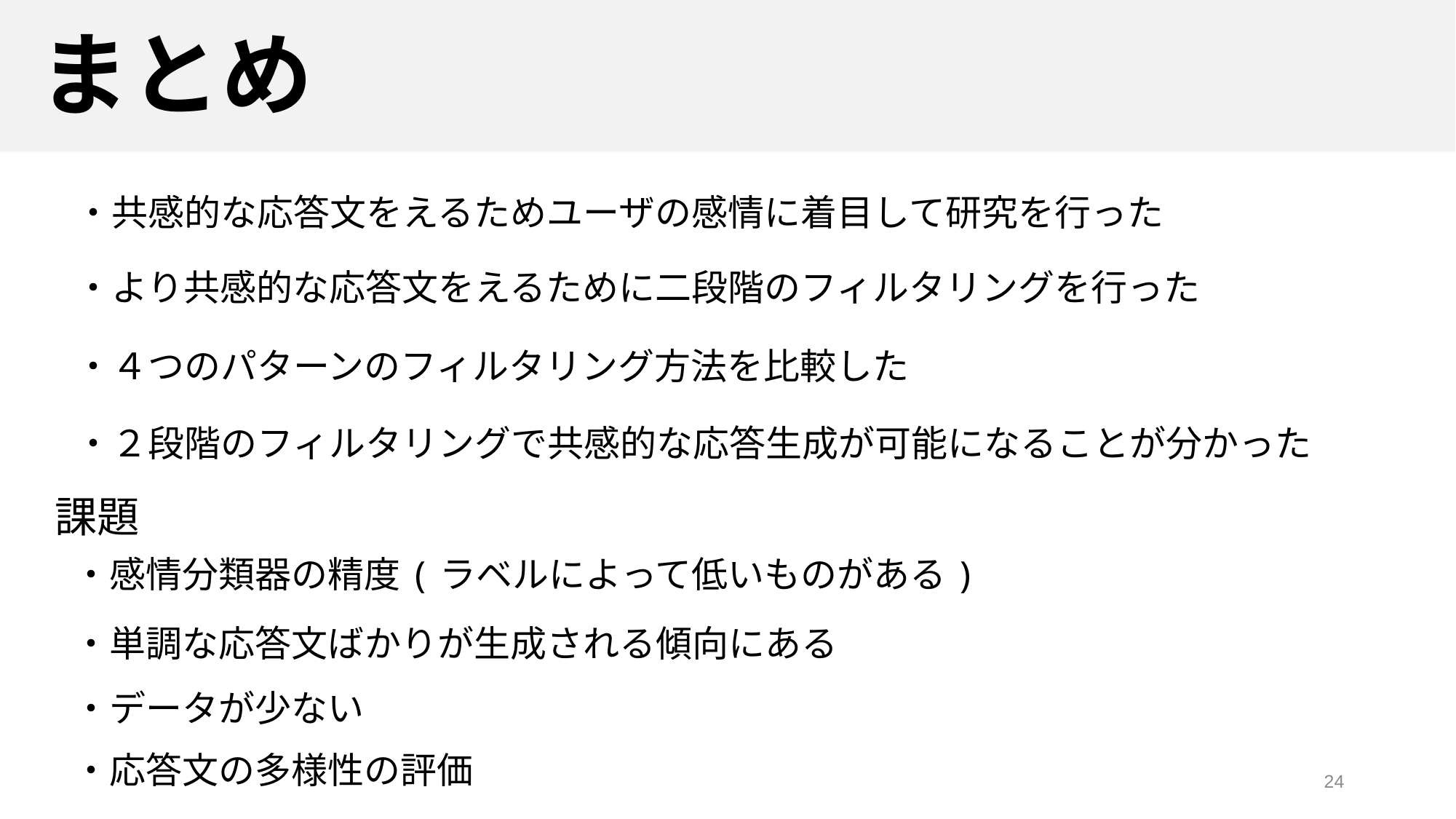

まとめ
・共感的な応答文をえるためユーザの感情に着目して研究を行った
・より共感的な応答文をえるために二段階のフィルタリングを行った
・４つのパターンのフィルタリング方法を比較した
・２段階のフィルタリングで共感的な応答生成が可能になることが分かった
課題
・感情分類器の精度(ラベルによって低いものがある)
・単調な応答文ばかりが生成される傾向にある
・データが少ない
・応答文の多様性の評価
24